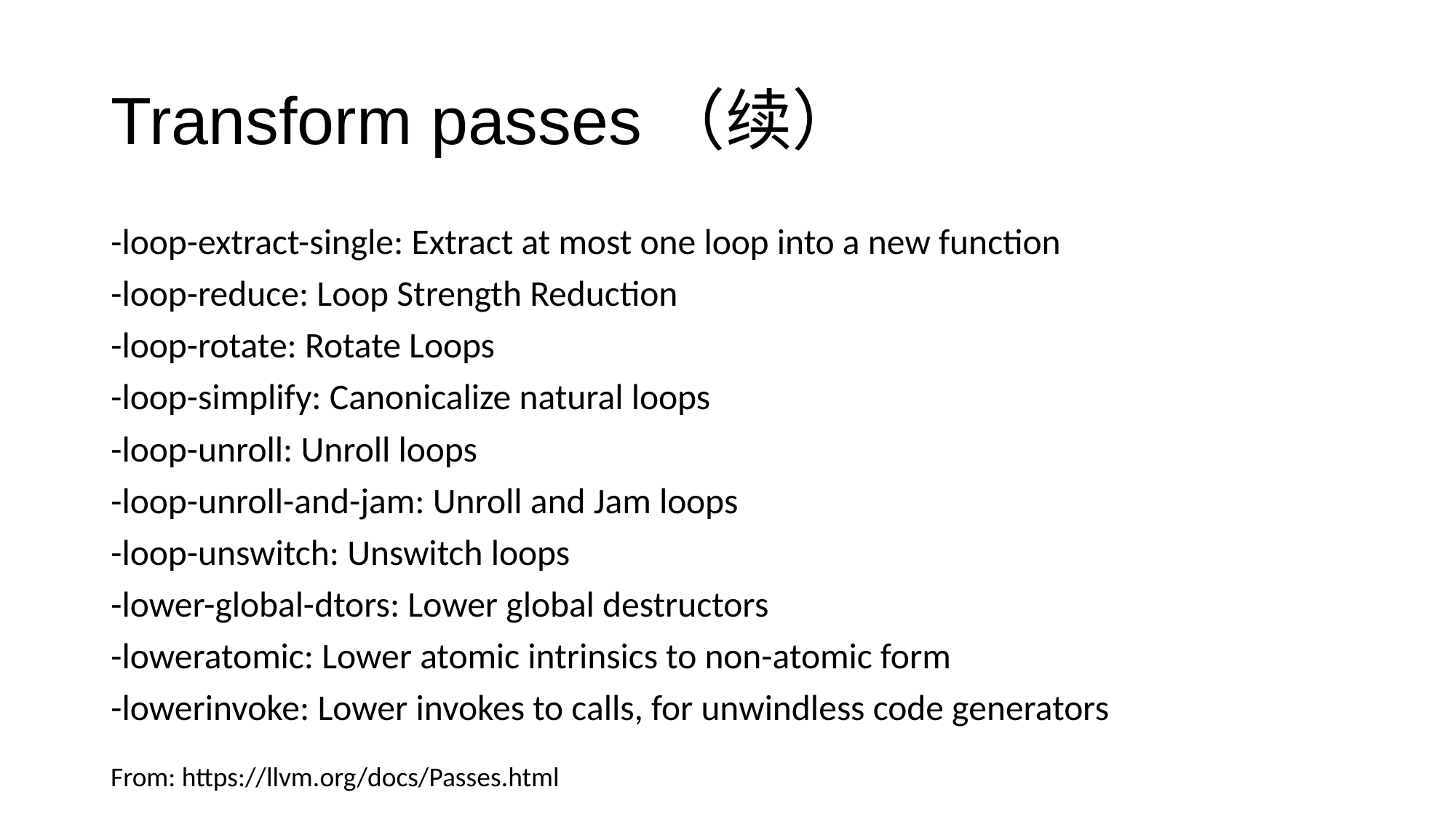

# Transform passes（续）
-loop-extract-single: Extract at most one loop into a new function
-loop-reduce: Loop Strength Reduction
-loop-rotate: Rotate Loops
-loop-simplify: Canonicalize natural loops
-loop-unroll: Unroll loops
-loop-unroll-and-jam: Unroll and Jam loops
-loop-unswitch: Unswitch loops
-lower-global-dtors: Lower global destructors
-loweratomic: Lower atomic intrinsics to non-atomic form
-lowerinvoke: Lower invokes to calls, for unwindless code generators
From: https://llvm.org/docs/Passes.html